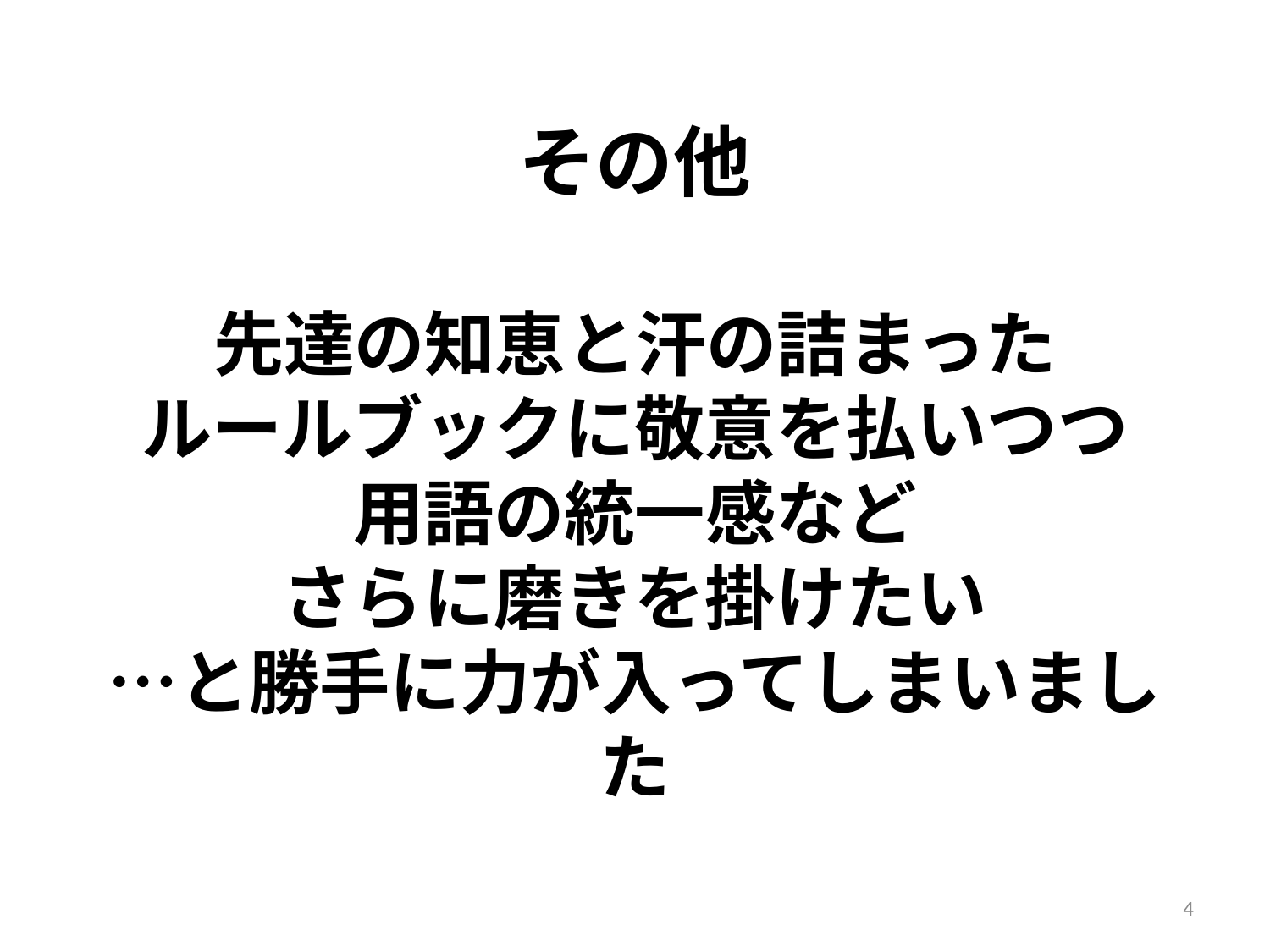

# その他 先達の知恵と汗の詰まった ルールブックに敬意を払いつつ 用語の統一感など さらに磨きを掛けたい …と勝手に力が入ってしまいました
4